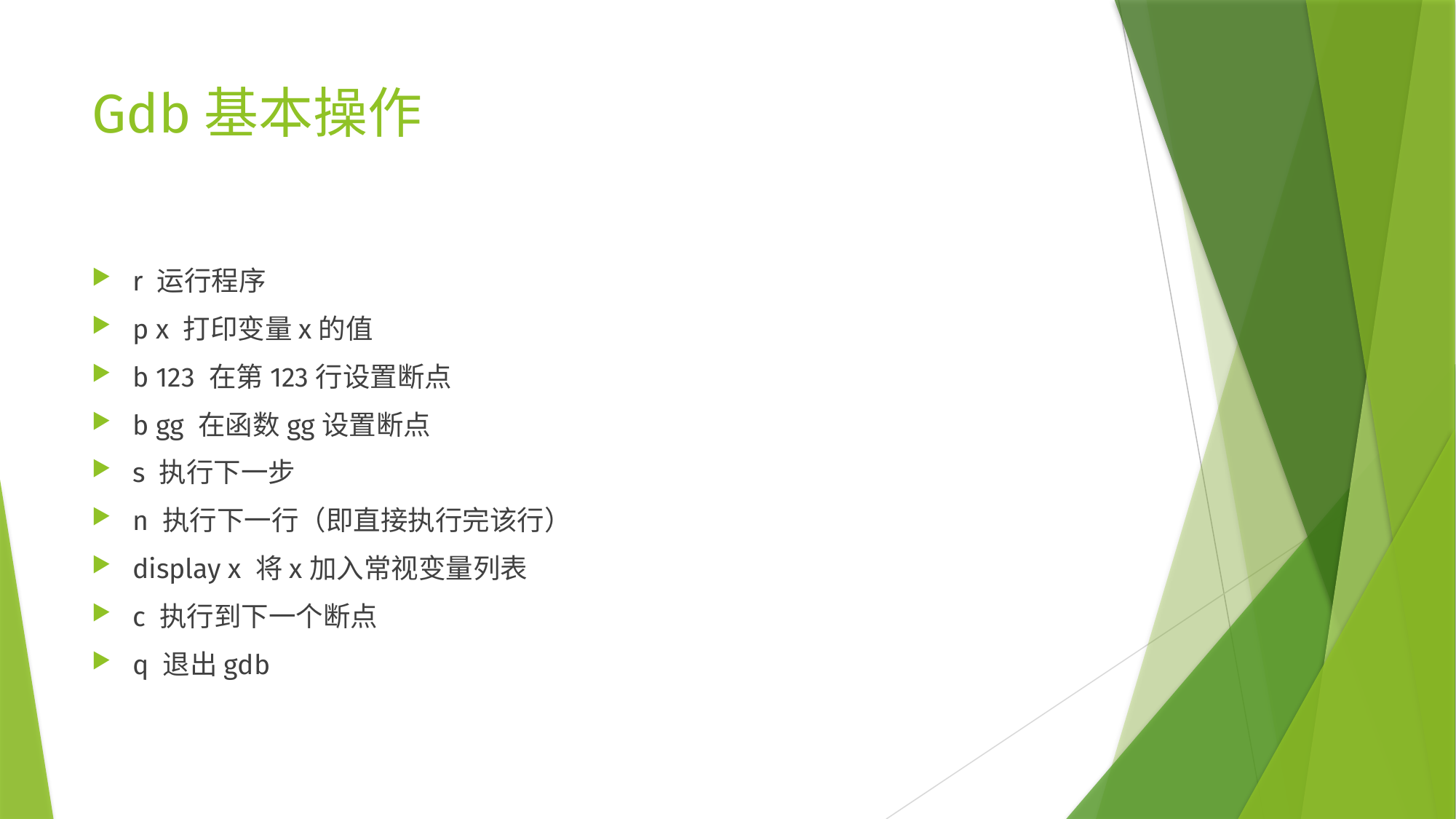

# Gdb基本操作
r 运行程序
p x 打印变量x的值
b 123 在第123行设置断点
b gg 在函数gg设置断点
s 执行下一步
n 执行下一行（即直接执行完该行）
display x 将x加入常视变量列表
c 执行到下一个断点
q 退出gdb